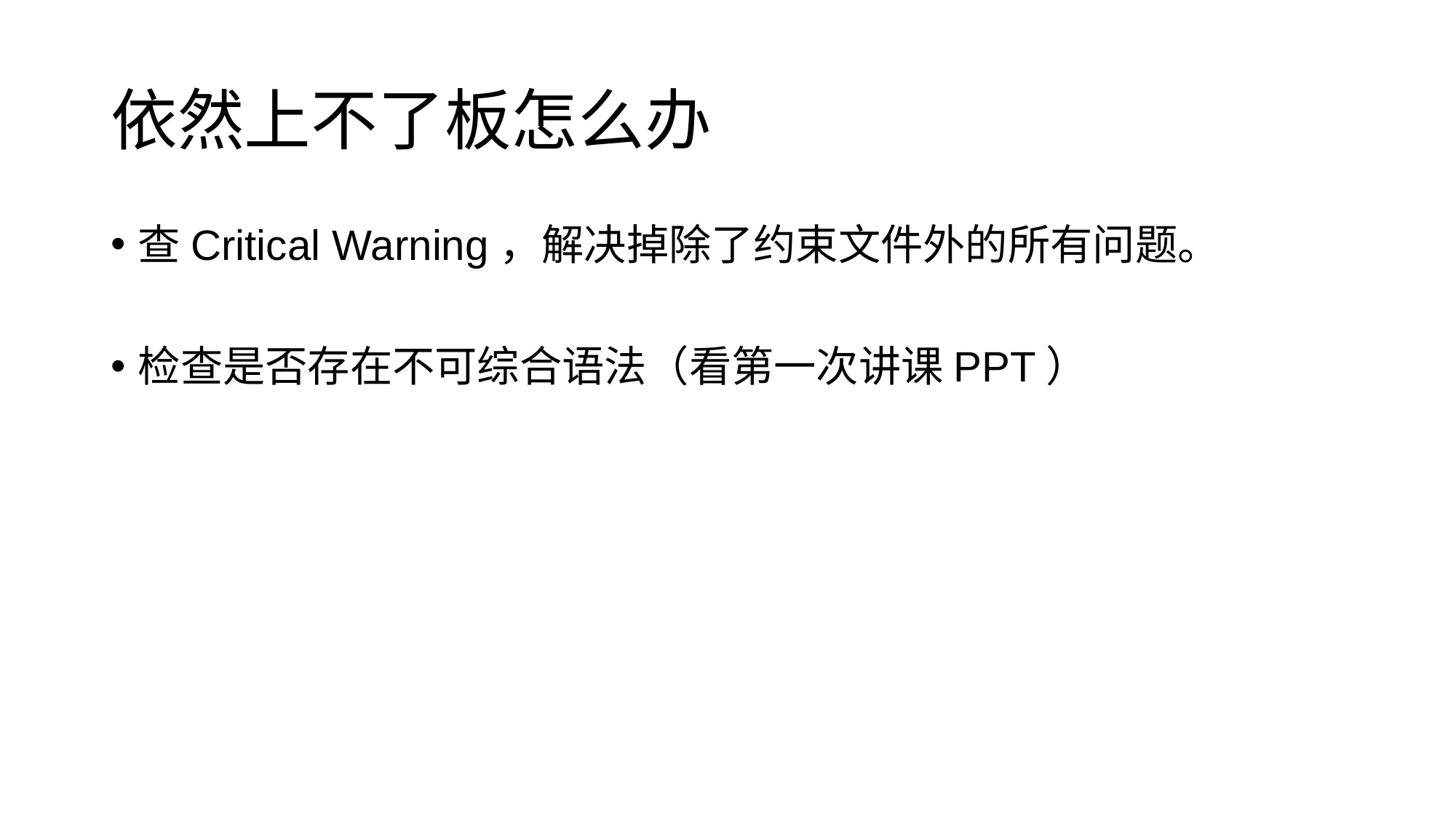

# 依然上不了板怎么办
查Critical Warning，解决掉除了约束文件外的所有问题。

检查是否存在不可综合语法（看第一次讲课PPT）